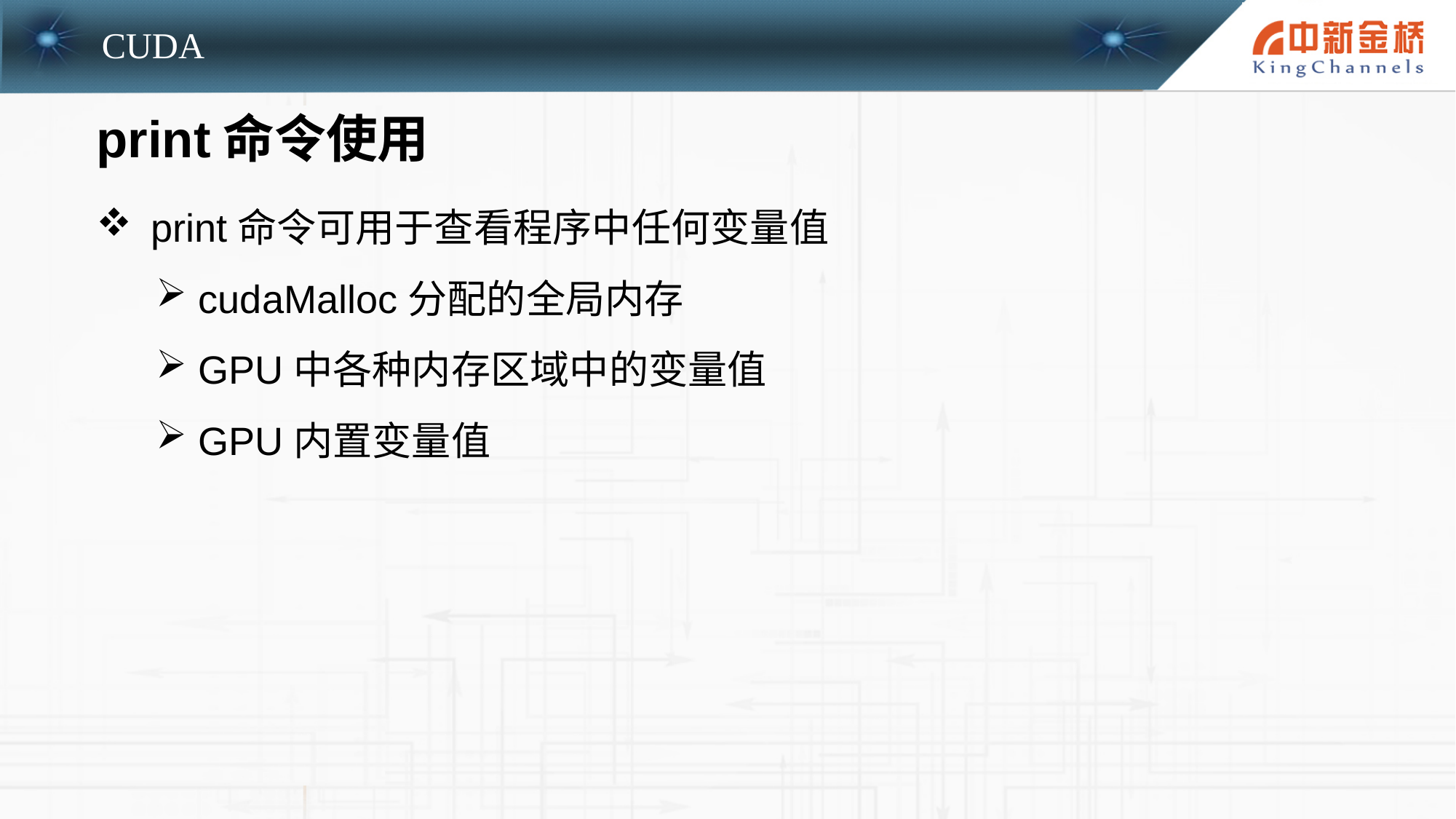

print命令使用
print命令可用于查看程序中任何变量值
 cudaMalloc分配的全局内存
 GPU中各种内存区域中的变量值
 GPU内置变量值